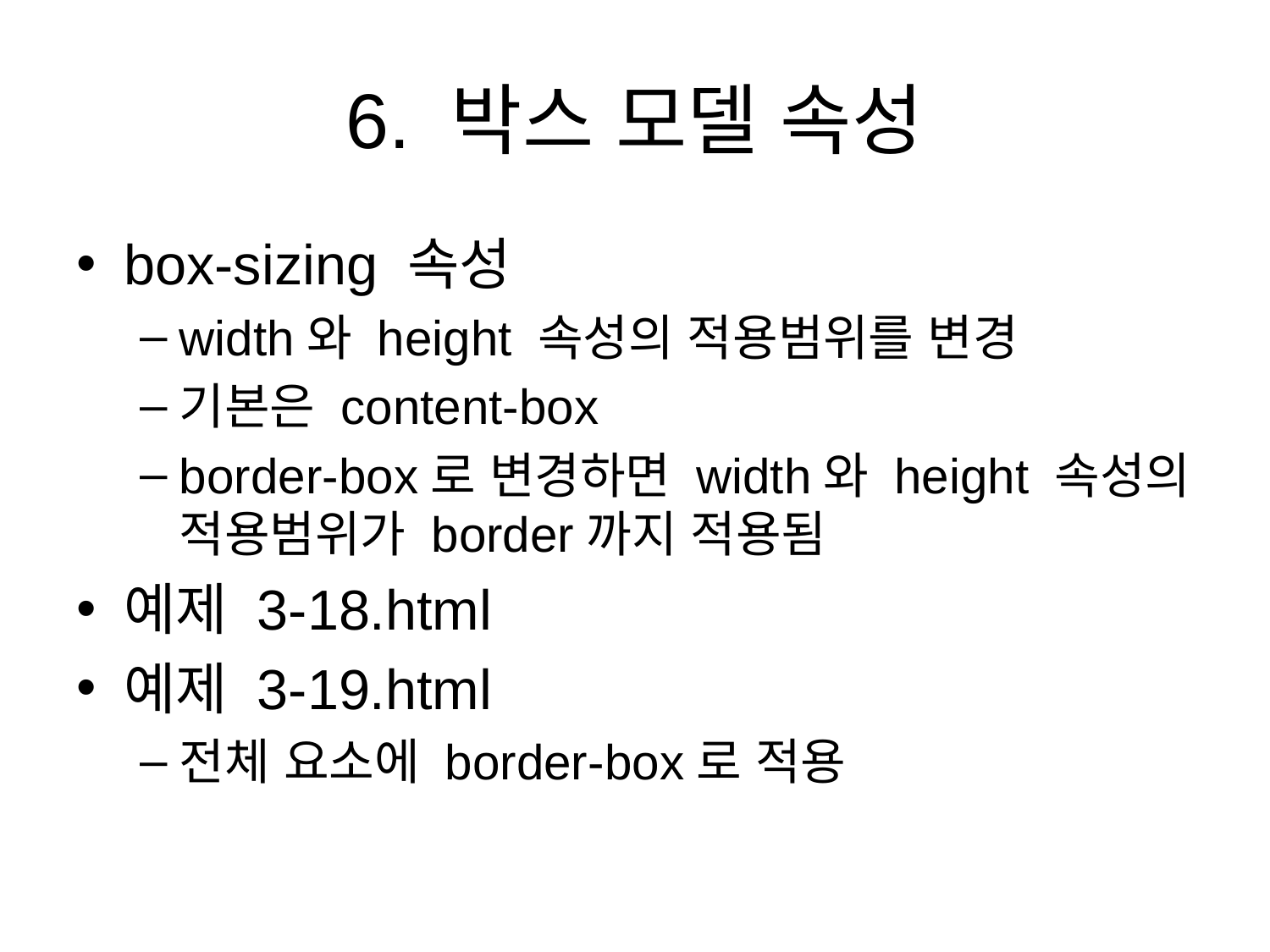

# 6. 박스 모델 속성
box-sizing 속성
width와 height 속성의 적용범위를 변경
기본은 content-box
border-box로 변경하면 width와 height 속성의 적용범위가 border까지 적용됨
예제 3-18.html
예제 3-19.html
전체 요소에 border-box로 적용